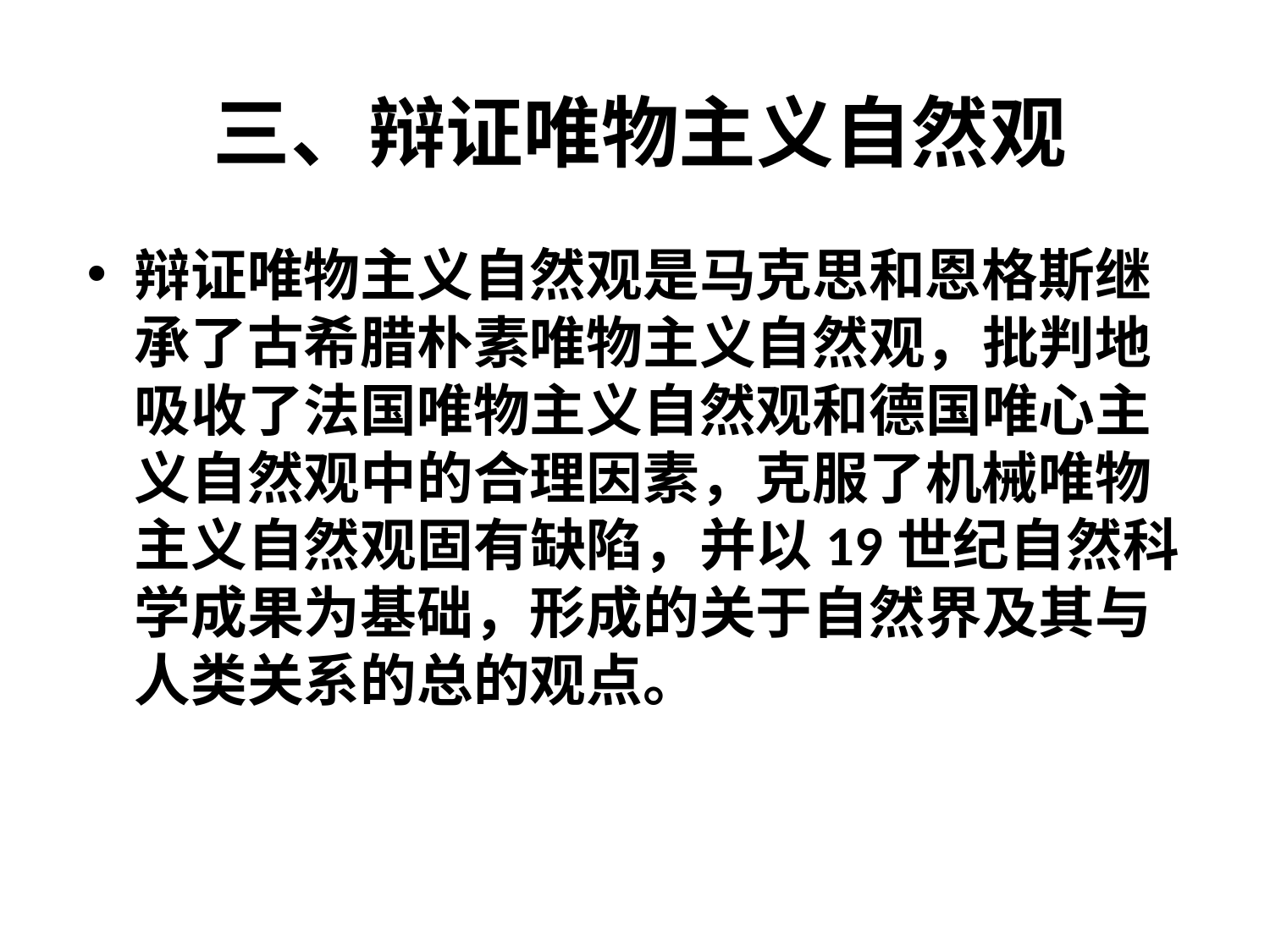

三、辩证唯物主义自然观
辩证唯物主义自然观是马克思和恩格斯继承了古希腊朴素唯物主义自然观，批判地吸收了法国唯物主义自然观和德国唯心主义自然观中的合理因素，克服了机械唯物主义自然观固有缺陷，并以19世纪自然科学成果为基础，形成的关于自然界及其与人类关系的总的观点。